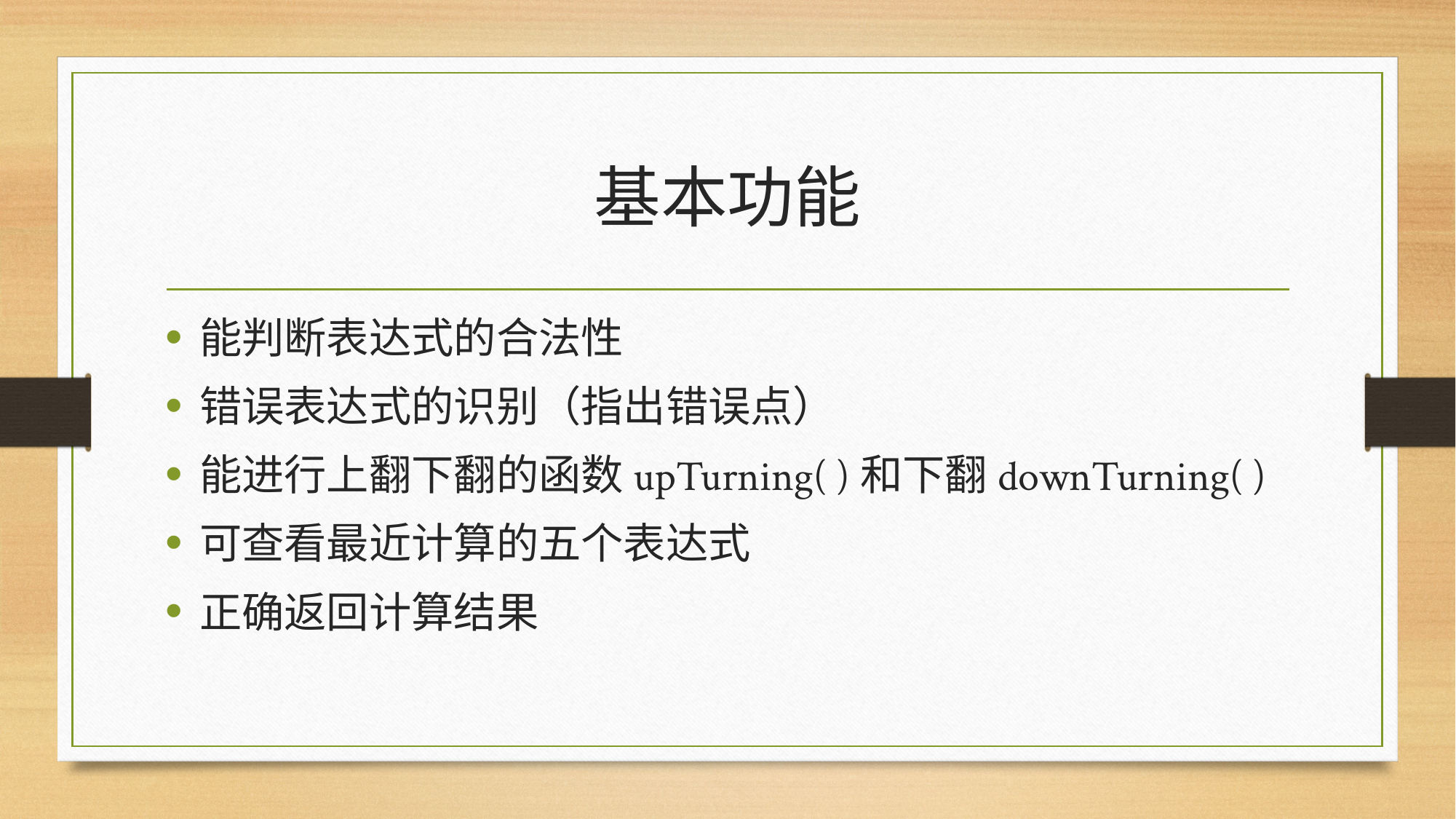

# 基本功能
能判断表达式的合法性
错误表达式的识别（指出错误点）
能进行上翻下翻的函数upTurning( )和下翻downTurning( )
可查看最近计算的五个表达式
正确返回计算结果